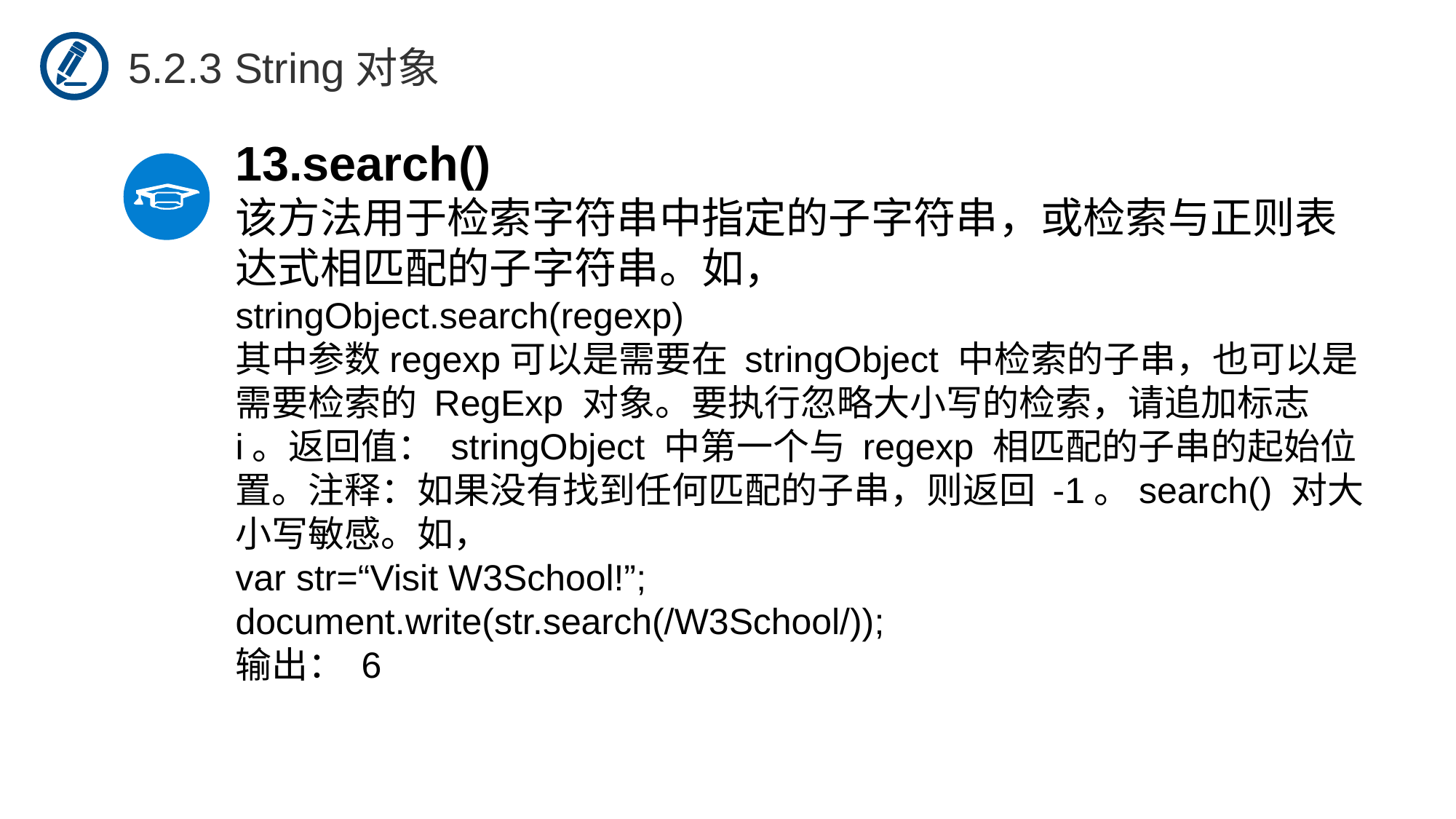

5.2.3 String对象
search()
该方法用于检索字符串中指定的子字符串，或检索与正则表达式相匹配的子字符串。如，
stringObject.search(regexp)
其中参数regexp可以是需要在 stringObject 中检索的子串，也可以是需要检索的 RegExp 对象。要执行忽略大小写的检索，请追加标志 i。返回值： stringObject 中第一个与 regexp 相匹配的子串的起始位置。注释：如果没有找到任何匹配的子串，则返回 -1。search() 对大小写敏感。如，
var str=“Visit W3School!”;
document.write(str.search(/W3School/));
输出： 6